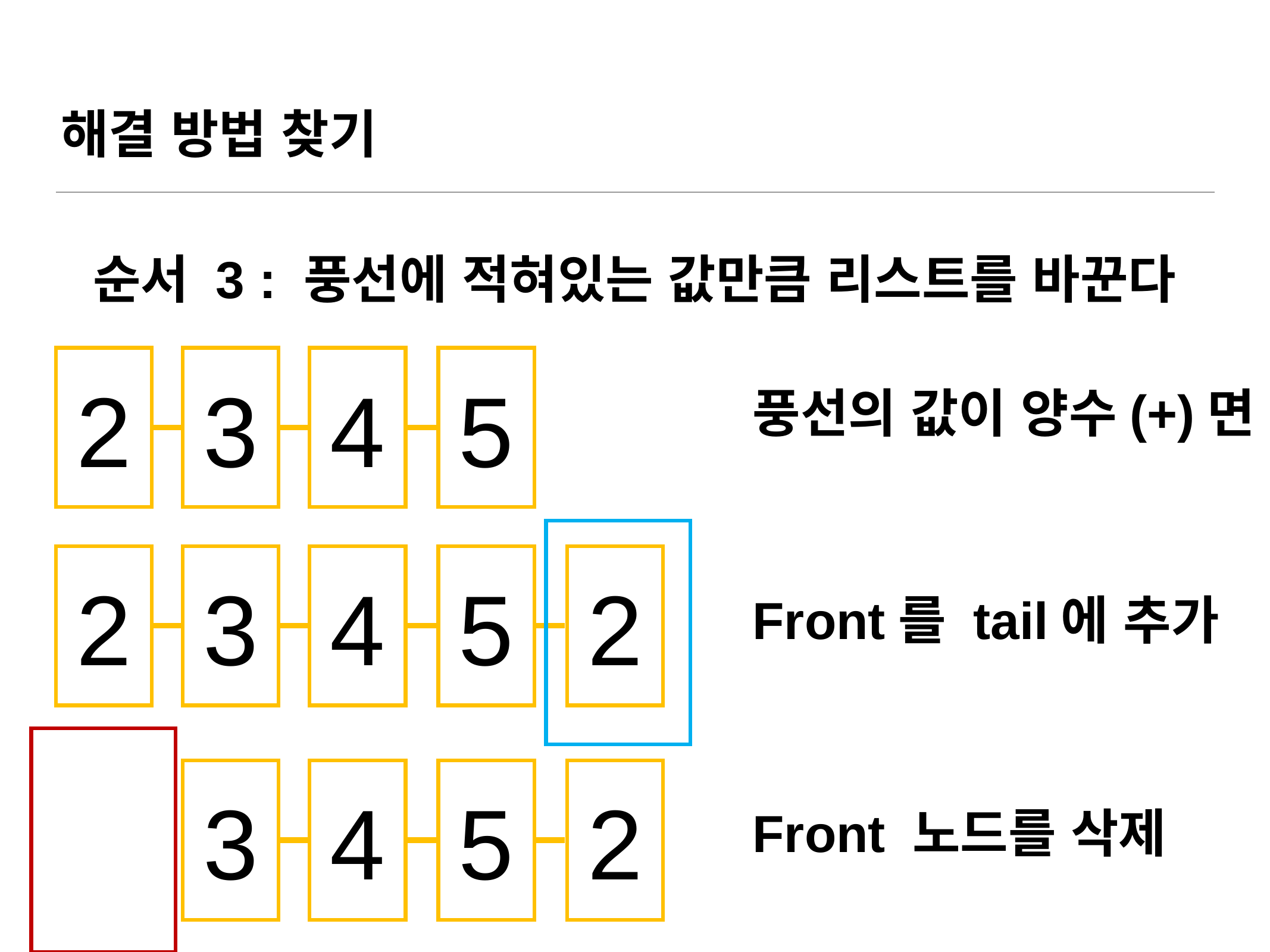

# 해결 방법 찾기
순서 3 : 풍선에 적혀있는 값만큼 리스트를 바꾼다

2

3

4

5
풍선의 값이 양수(+)면

2

3

4

5

2
Front를 tail에 추가

3

4

5

2
Front 노드를 삭제